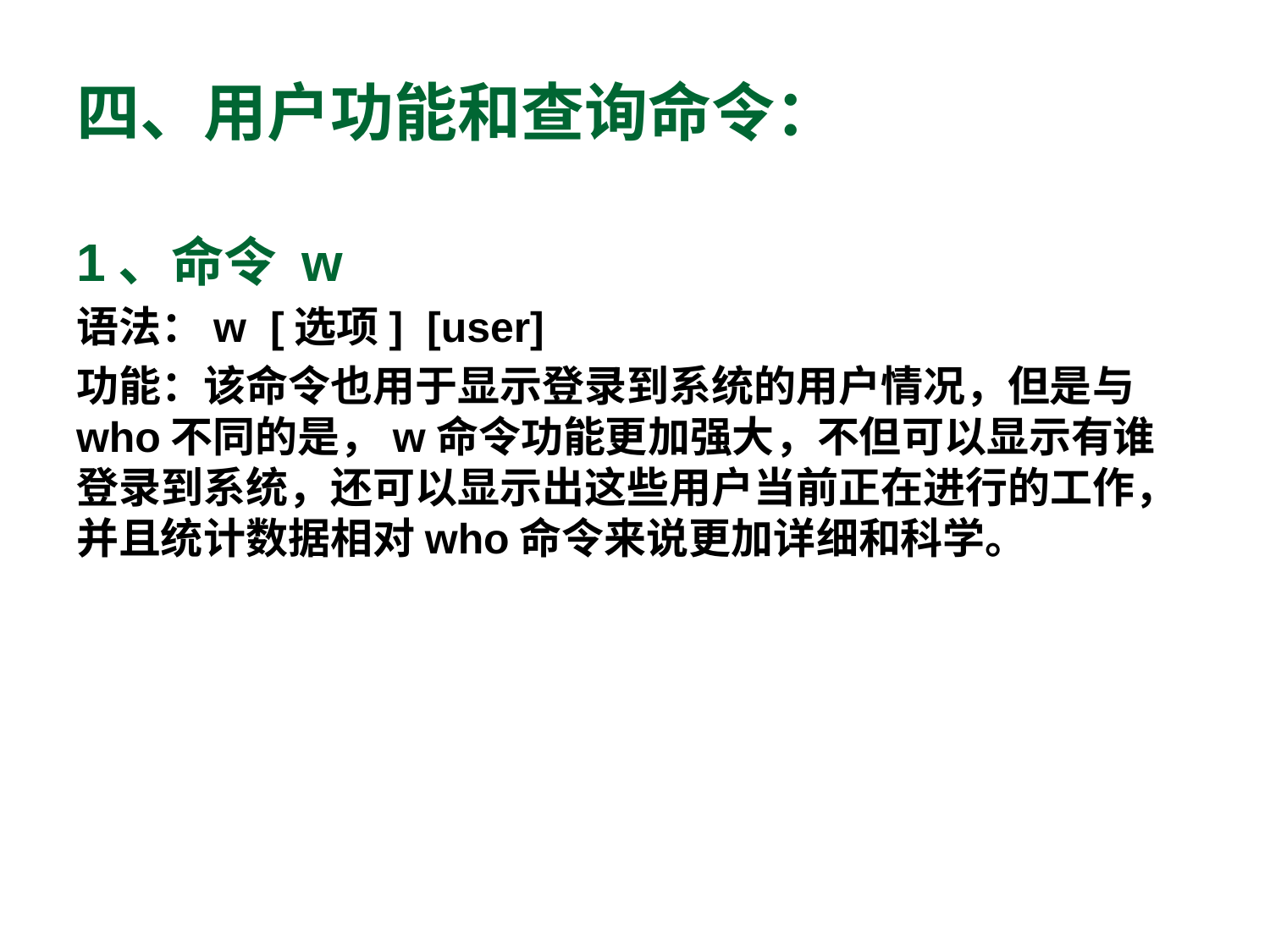

# 四、用户功能和查询命令：
1、命令 w
语法：w  [选项]  [user]
功能：该命令也用于显示登录到系统的用户情况，但是与who不同的是，w命令功能更加强大，不但可以显示有谁登录到系统，还可以显示出这些用户当前正在进行的工作，并且统计数据相对who命令来说更加详细和科学。